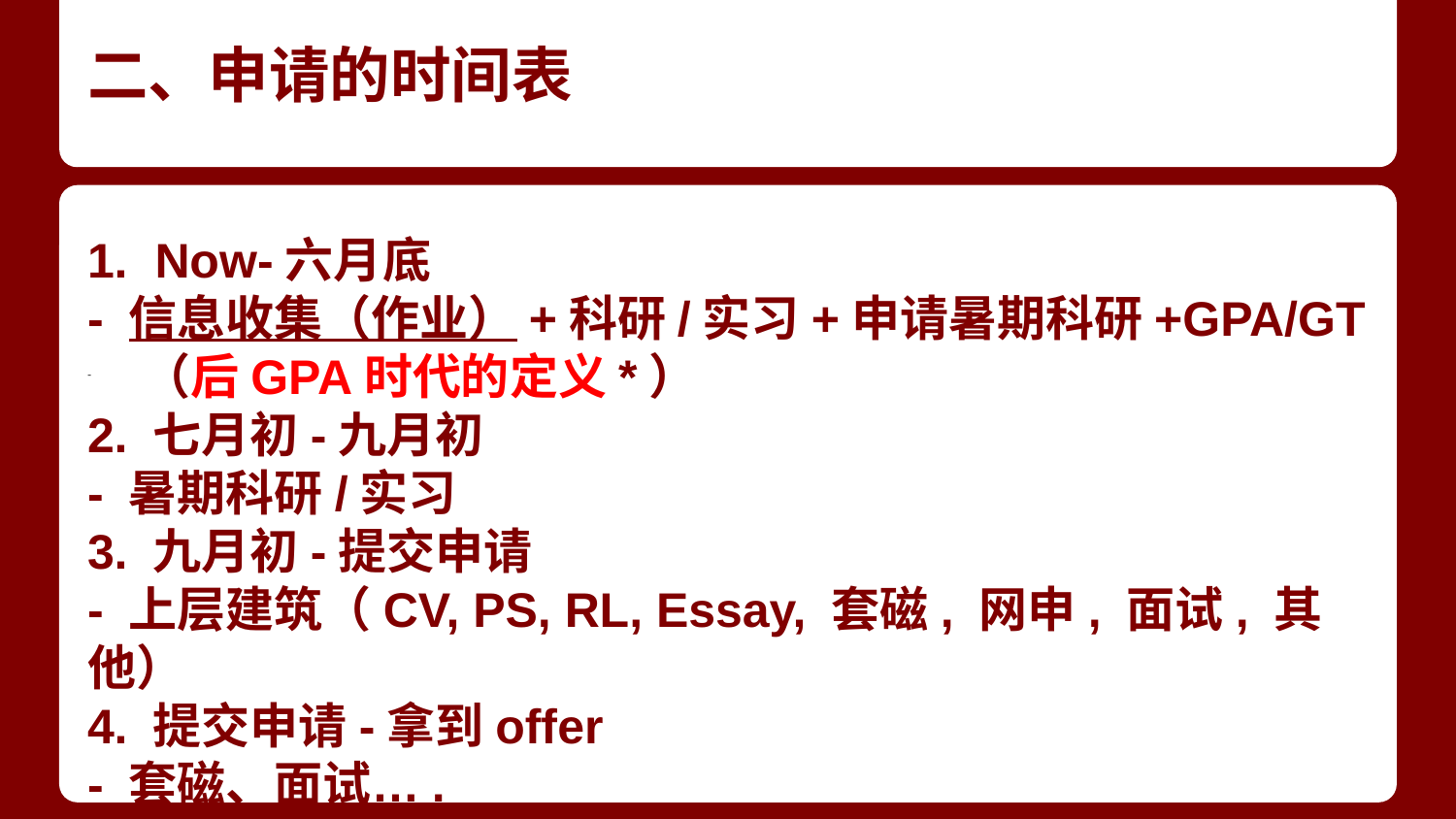

# 二、申请的时间表
1.  Now-六月底
- 信息收集（作业）+科研/实习+申请暑期科研+GPA/GT
（后GPA时代的定义*）
2. 七月初-九月初
- 暑期科研/实习
3. 九月初-提交申请
- 上层建筑（CV, PS, RL, Essay, 套磁, 网申, 面试, 其他）
4. 提交申请-拿到offer
- 套磁、面试….